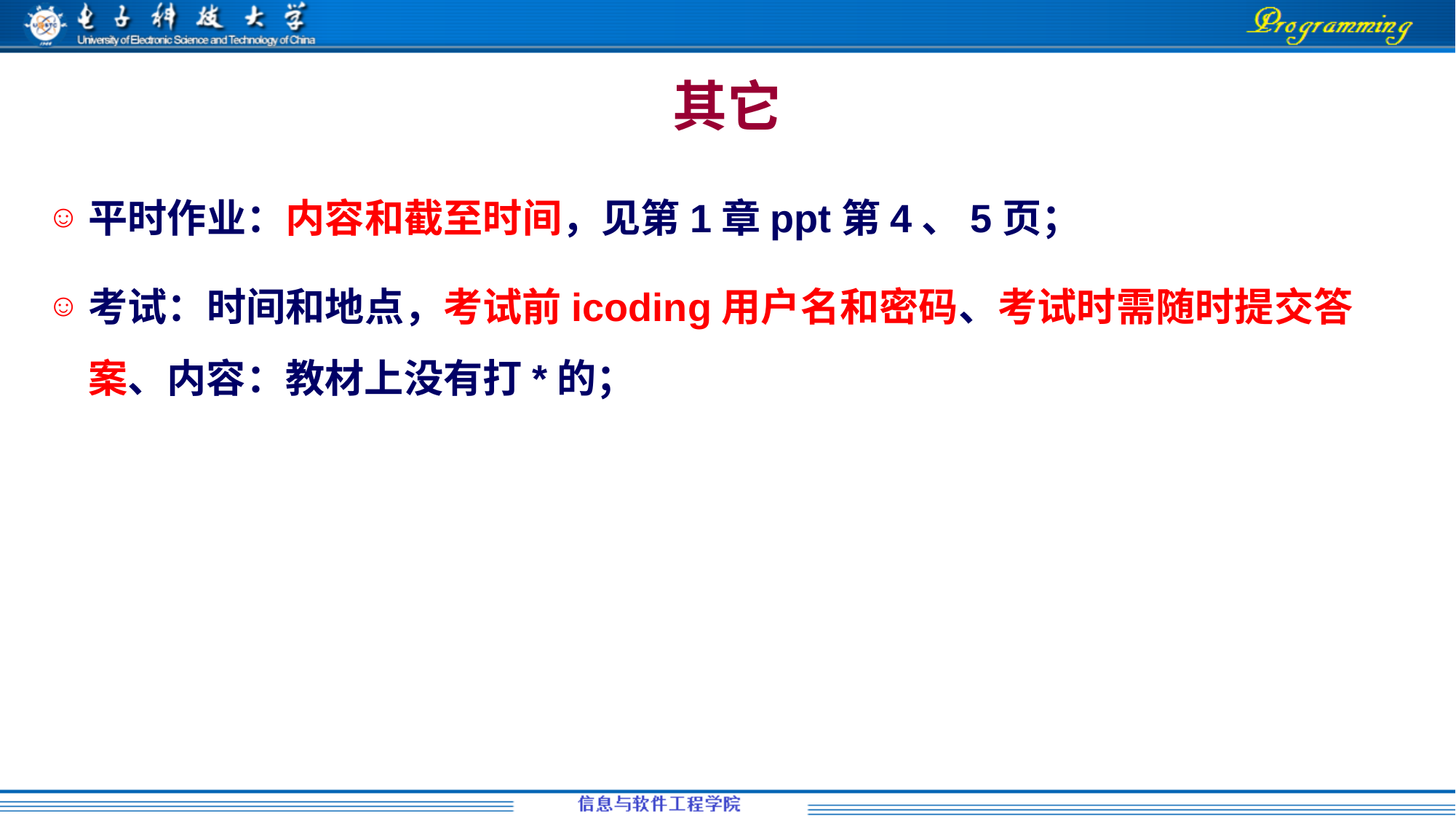

# 其它
平时作业：内容和截至时间，见第1章ppt第4、5页；
考试：时间和地点，考试前icoding用户名和密码、考试时需随时提交答案、内容：教材上没有打*的；